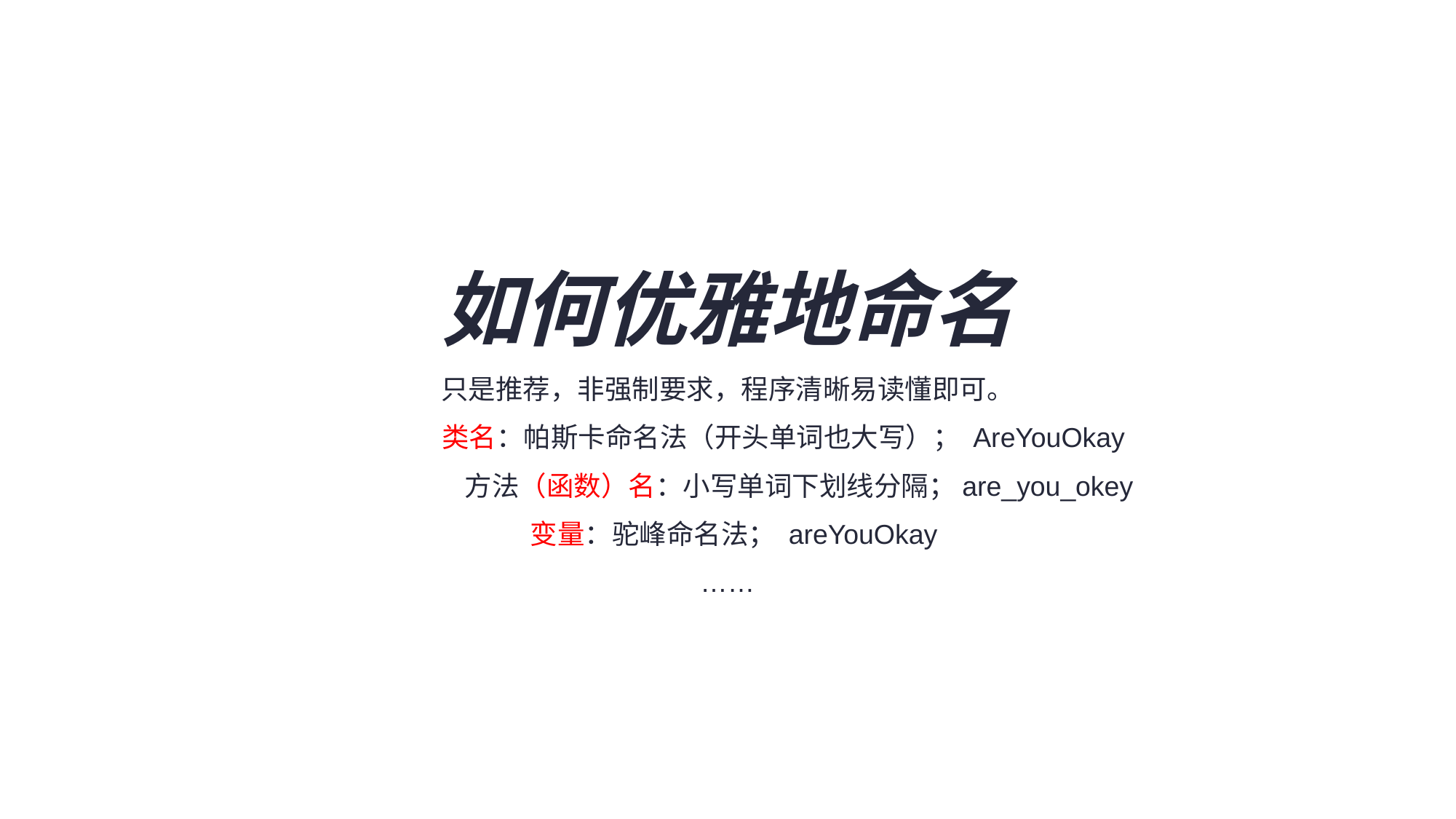

如何优雅地命名
只是推荐，非强制要求，程序清晰易读懂即可。
                 类名：帕斯卡命名法（开头单词也大写）； AreYouOkay
                      方法（函数）名：小写单词下划线分隔；are_you_okey
 变量：驼峰命名法； areYouOkay
……